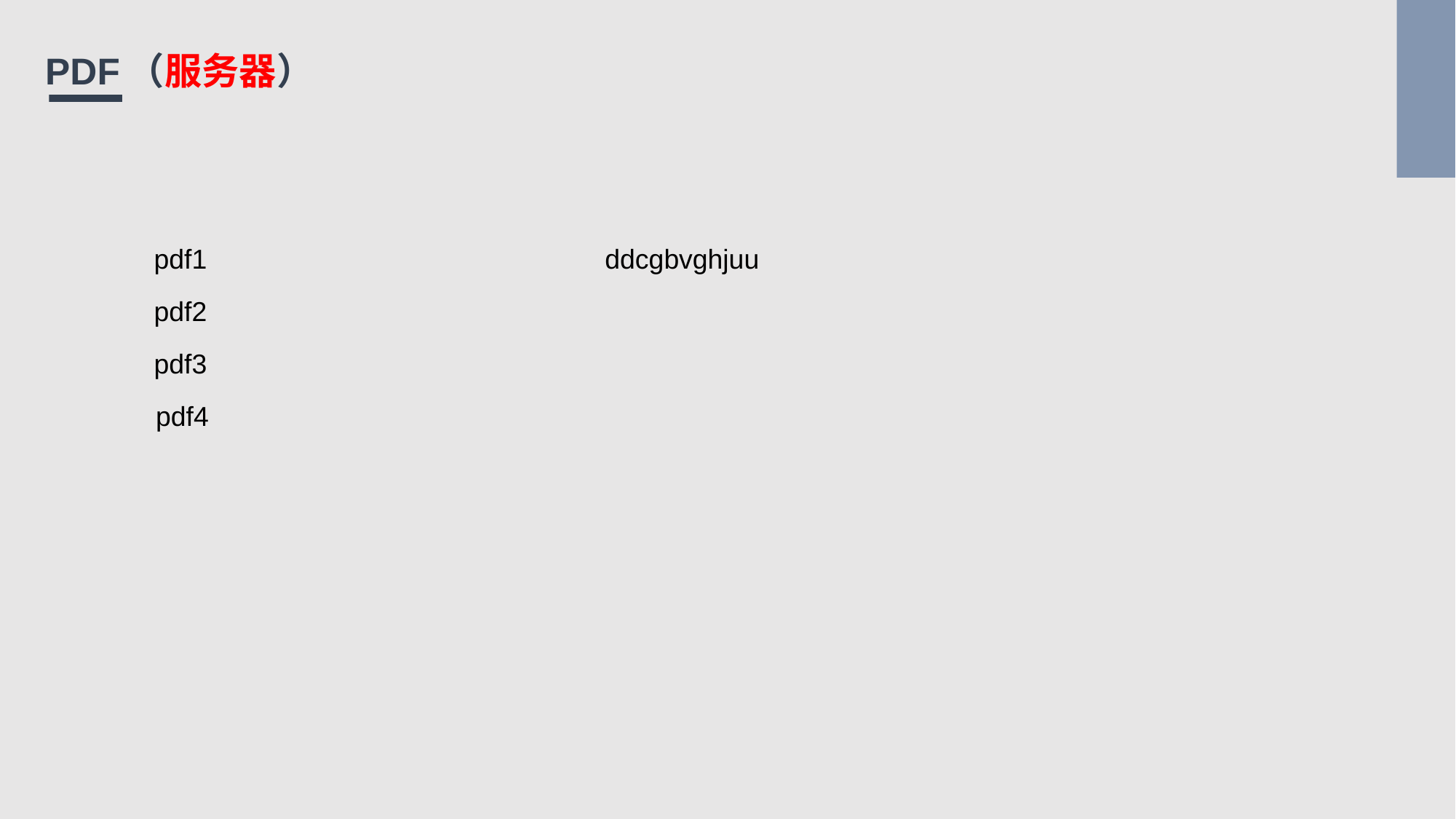

# PDF（服务器）
pdf1
ddcgbvghjuu
pdf2
pdf3
pdf4